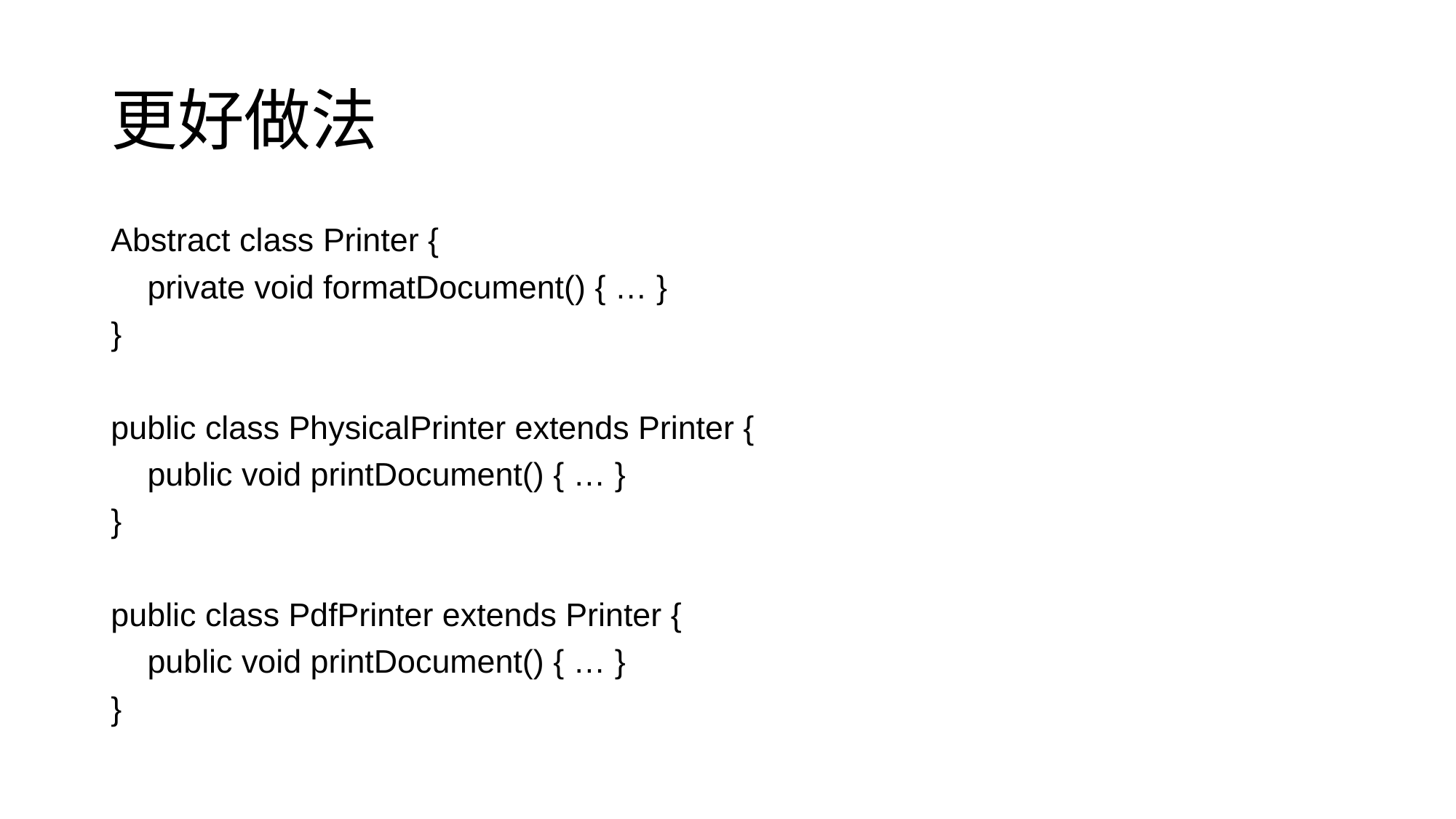

# 更好做法
Abstract class Printer {
    private void formatDocument() { … }
}

public class PhysicalPrinter extends Printer {
    public void printDocument() { … }
}

public class PdfPrinter extends Printer {
    public void printDocument() { … }
}